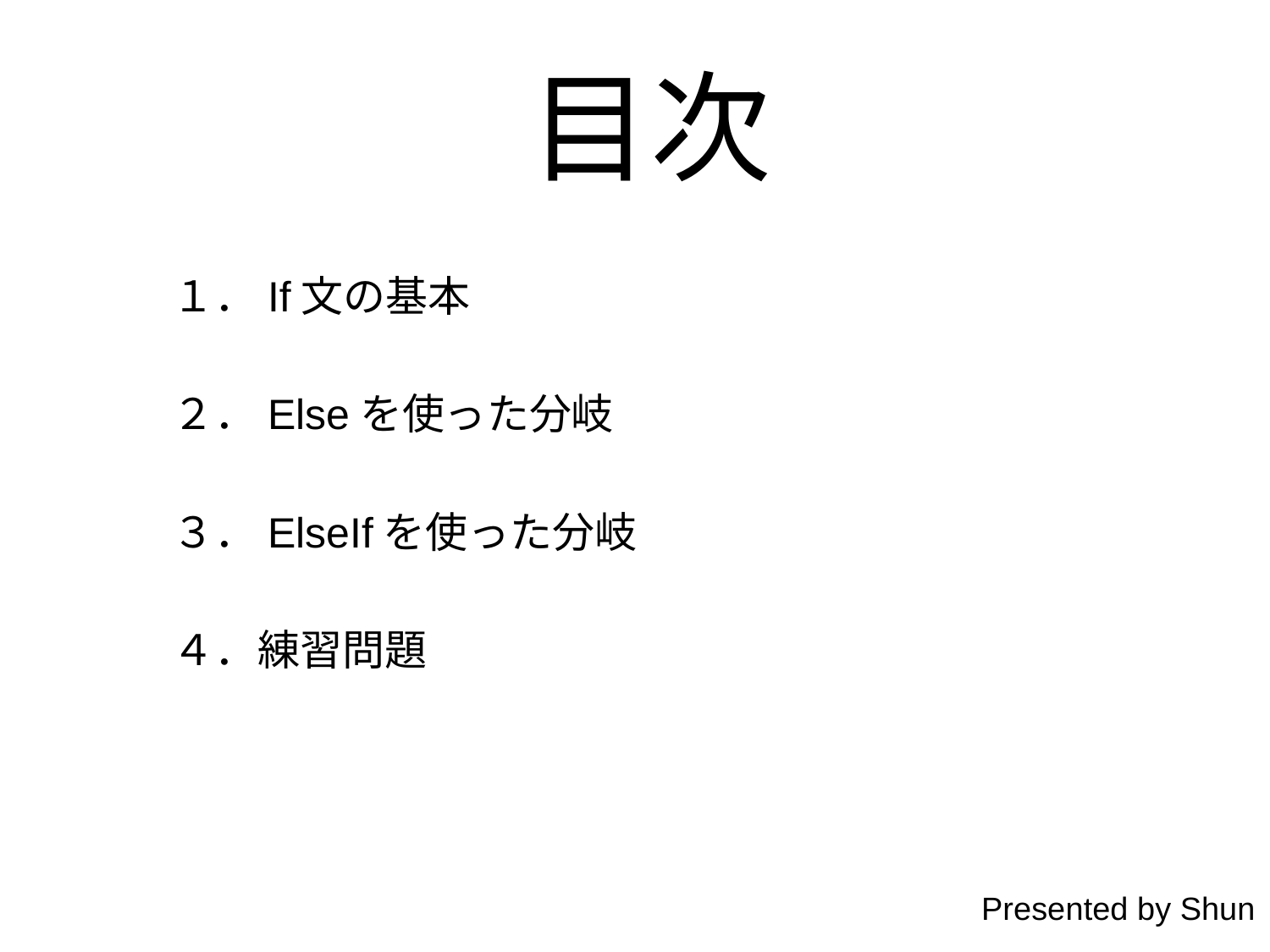

# 目次

１．If文の基本

２．Elseを使った分岐

３．ElseIfを使った分岐

４．練習問題
Presented by Shun